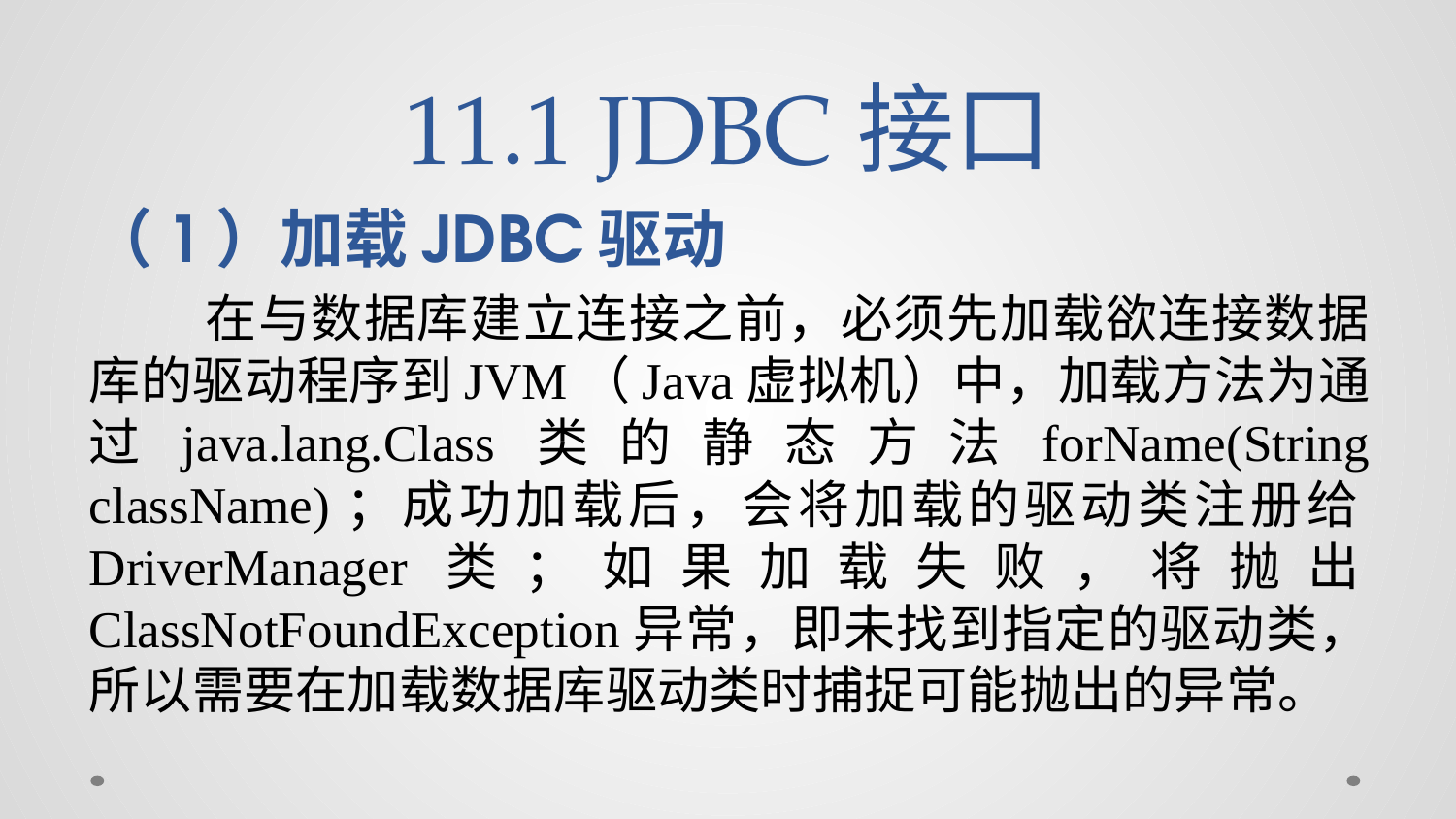

# 11.1 JDBC接口
（1）加载JDBC驱动
        在与数据库建立连接之前，必须先加载欲连接数据库的驱动程序到JVM（Java虚拟机）中，加载方法为通过java.lang.Class类的静态方法forName(String className)；成功加载后，会将加载的驱动类注册给DriverManager类；如果加载失败，将抛出ClassNotFoundException异常，即未找到指定的驱动类，所以需要在加载数据库驱动类时捕捉可能抛出的异常。